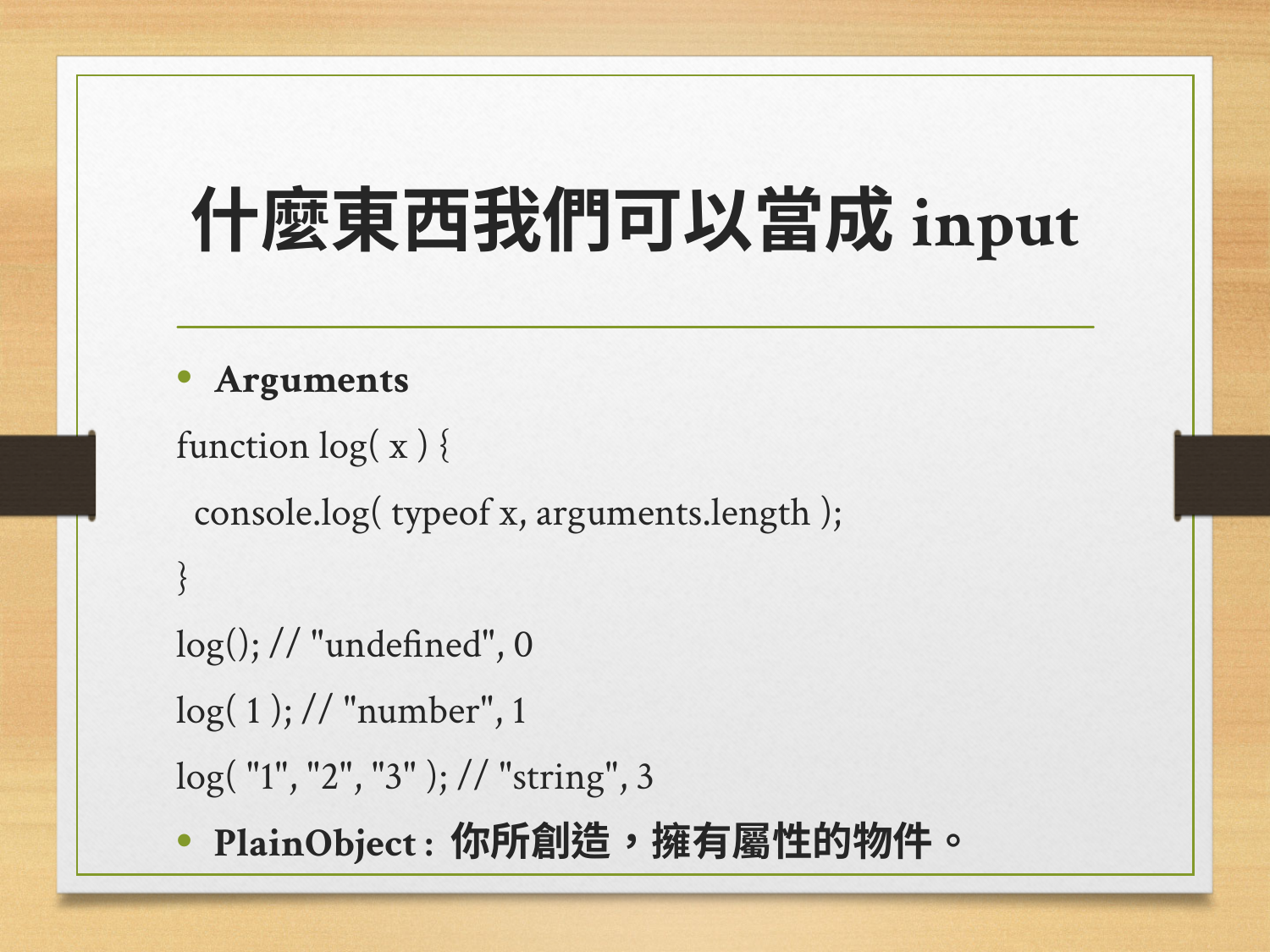

# 什麼東西我們可以當成input
Arguments
function log( x ) {
  console.log( typeof x, arguments.length );
}
log(); // "undefined", 0
log( 1 ); // "number", 1
log( "1", "2", "3" ); // "string", 3
PlainObject : 你所創造，擁有屬性的物件。